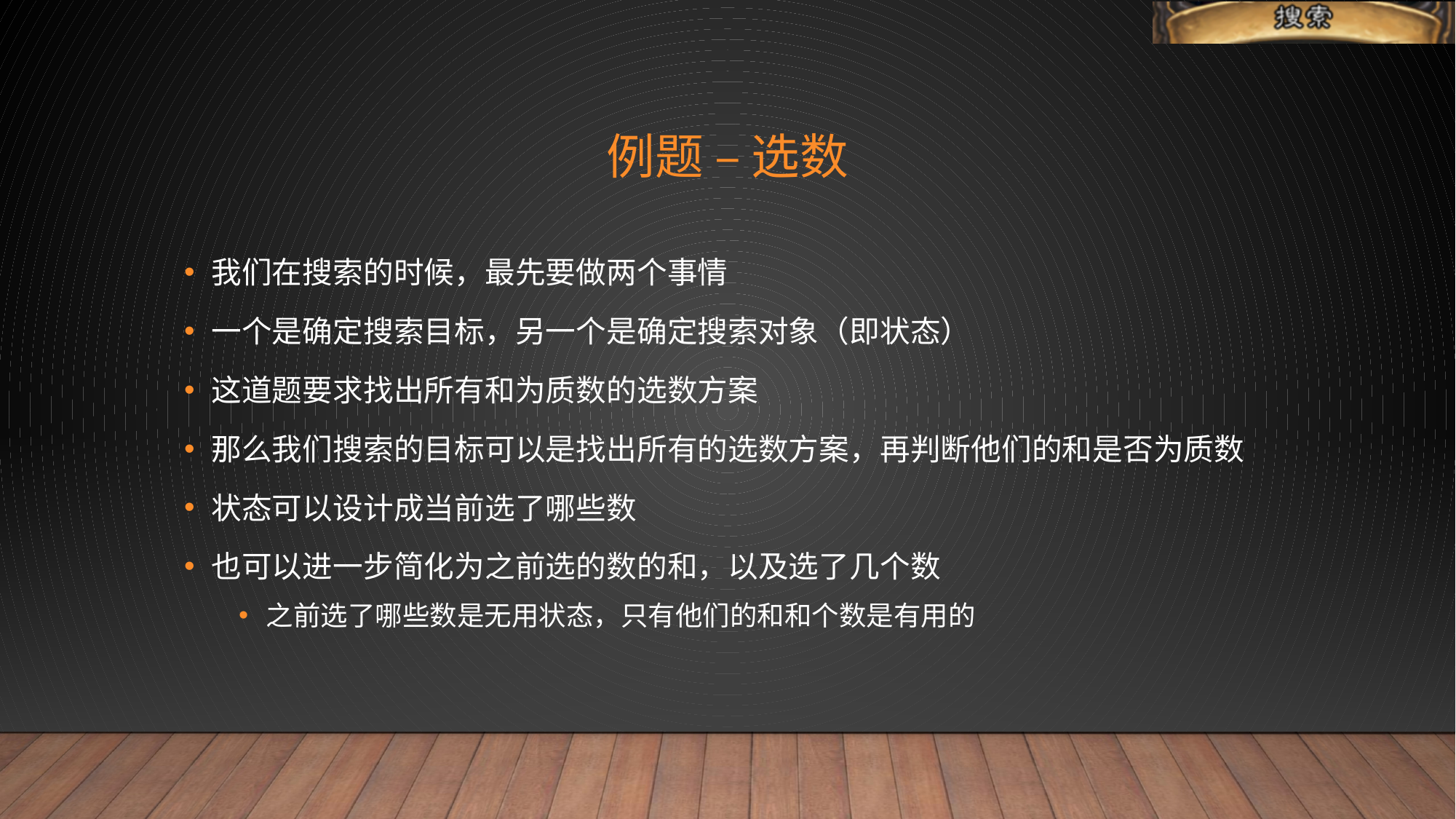

# 例题 – 选数
我们在搜索的时候，最先要做两个事情
一个是确定搜索目标，另一个是确定搜索对象（即状态）
这道题要求找出所有和为质数的选数方案
那么我们搜索的目标可以是找出所有的选数方案，再判断他们的和是否为质数
状态可以设计成当前选了哪些数
也可以进一步简化为之前选的数的和，以及选了几个数
之前选了哪些数是无用状态，只有他们的和和个数是有用的